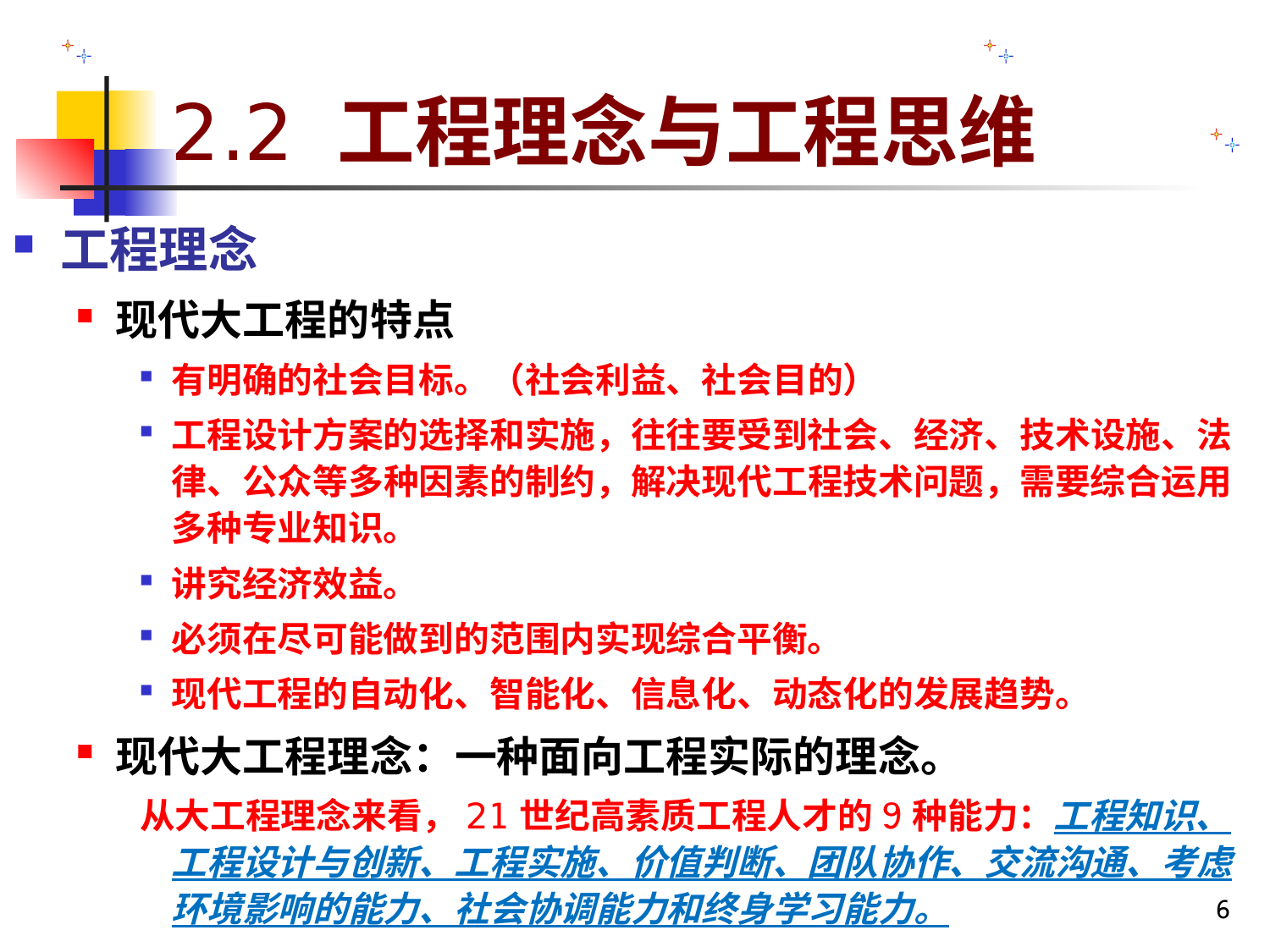

# 2.2 工程理念与工程思维
工程理念
现代大工程的特点
有明确的社会目标。（社会利益、社会目的）
工程设计方案的选择和实施，往往要受到社会、经济、技术设施、法律、公众等多种因素的制约，解决现代工程技术问题，需要综合运用多种专业知识。
讲究经济效益。
必须在尽可能做到的范围内实现综合平衡。
现代工程的自动化、智能化、信息化、动态化的发展趋势。
现代大工程理念：一种面向工程实际的理念。
从大工程理念来看，21世纪高素质工程人才的9种能力：工程知识、工程设计与创新、工程实施、价值判断、团队协作、交流沟通、考虑环境影响的能力、社会协调能力和终身学习能力。
6